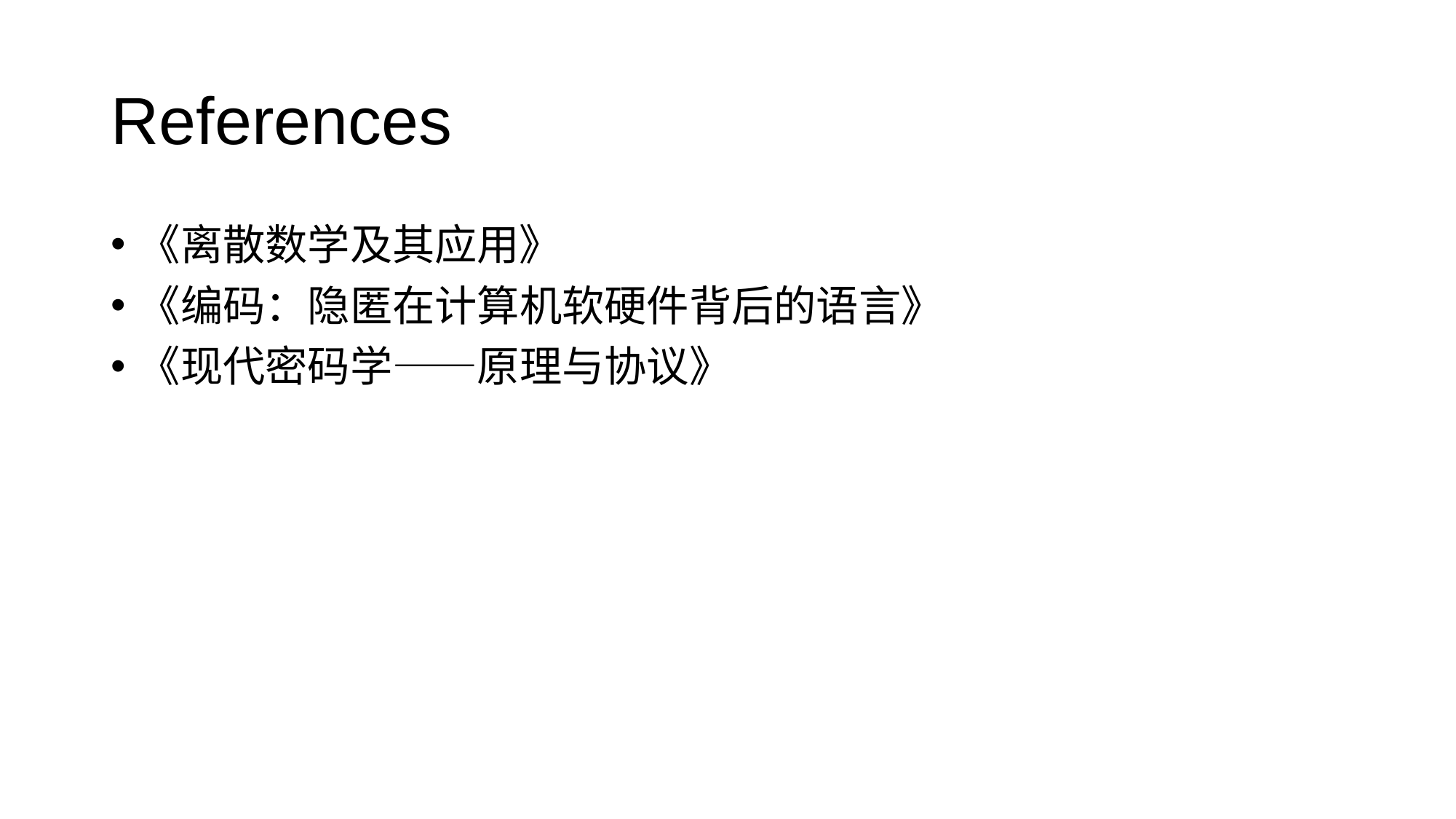

# References
《离散数学及其应用》
《编码：隐匿在计算机软硬件背后的语言》
《现代密码学——原理与协议》